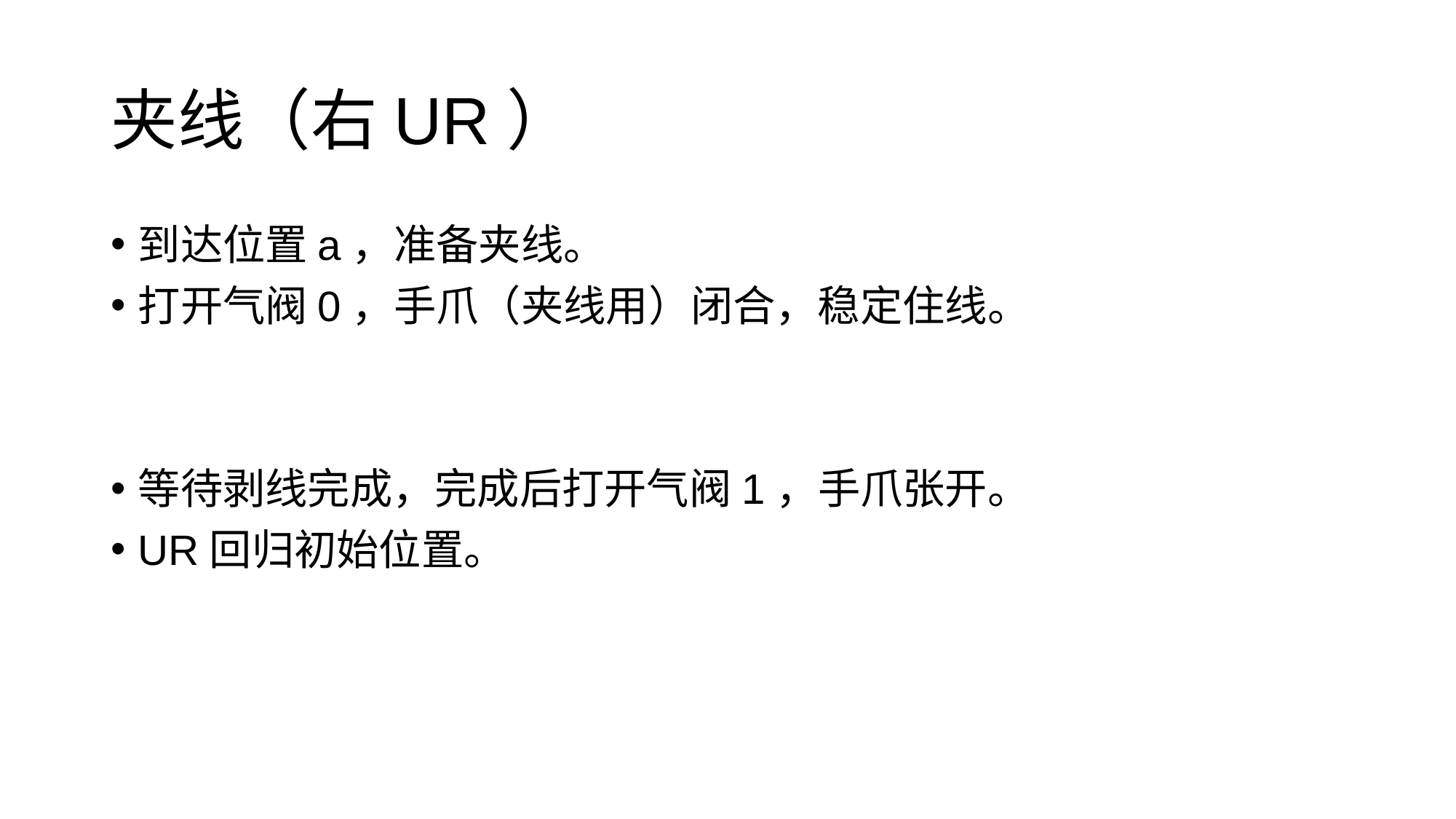

# 夹线（右UR）
到达位置a，准备夹线。
打开气阀0，手爪（夹线用）闭合，稳定住线。

等待剥线完成，完成后打开气阀1，手爪张开。
UR回归初始位置。